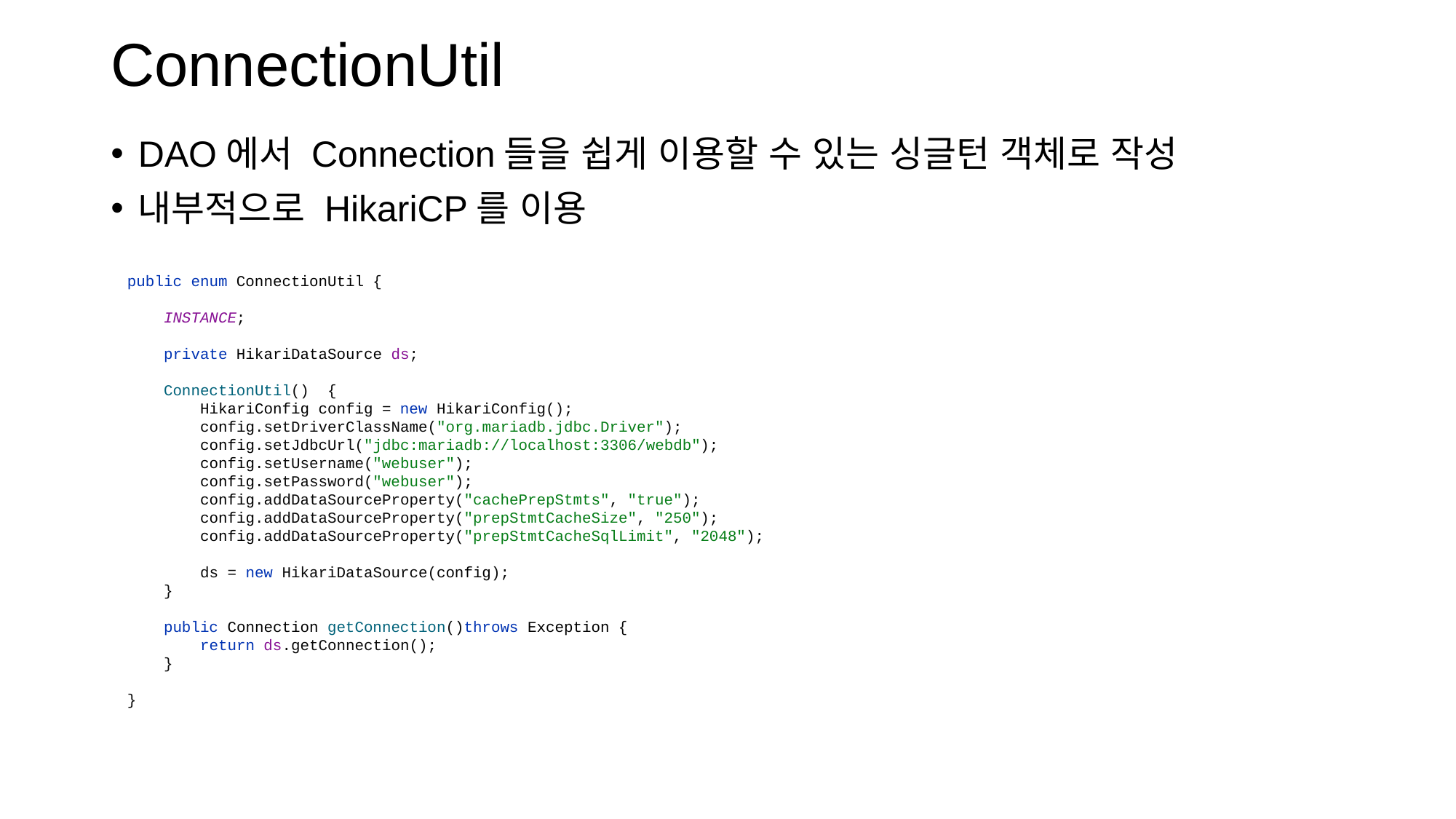

# ConnectionUtil
DAO에서 Connection들을 쉽게 이용할 수 있는 싱글턴 객체로 작성
내부적으로 HikariCP를 이용

public enum ConnectionUtil {
    INSTANCE;
    private HikariDataSource ds;
    ConnectionUtil()  {
        HikariConfig config = new HikariConfig();
        config.setDriverClassName("org.mariadb.jdbc.Driver");
        config.setJdbcUrl("jdbc:mariadb://localhost:3306/webdb");
        config.setUsername("webuser");
        config.setPassword("webuser");
        config.addDataSourceProperty("cachePrepStmts", "true");
        config.addDataSourceProperty("prepStmtCacheSize", "250");
        config.addDataSourceProperty("prepStmtCacheSqlLimit", "2048");
        ds = new HikariDataSource(config);
    }
    public Connection getConnection()throws Exception {
        return ds.getConnection();
    }
}